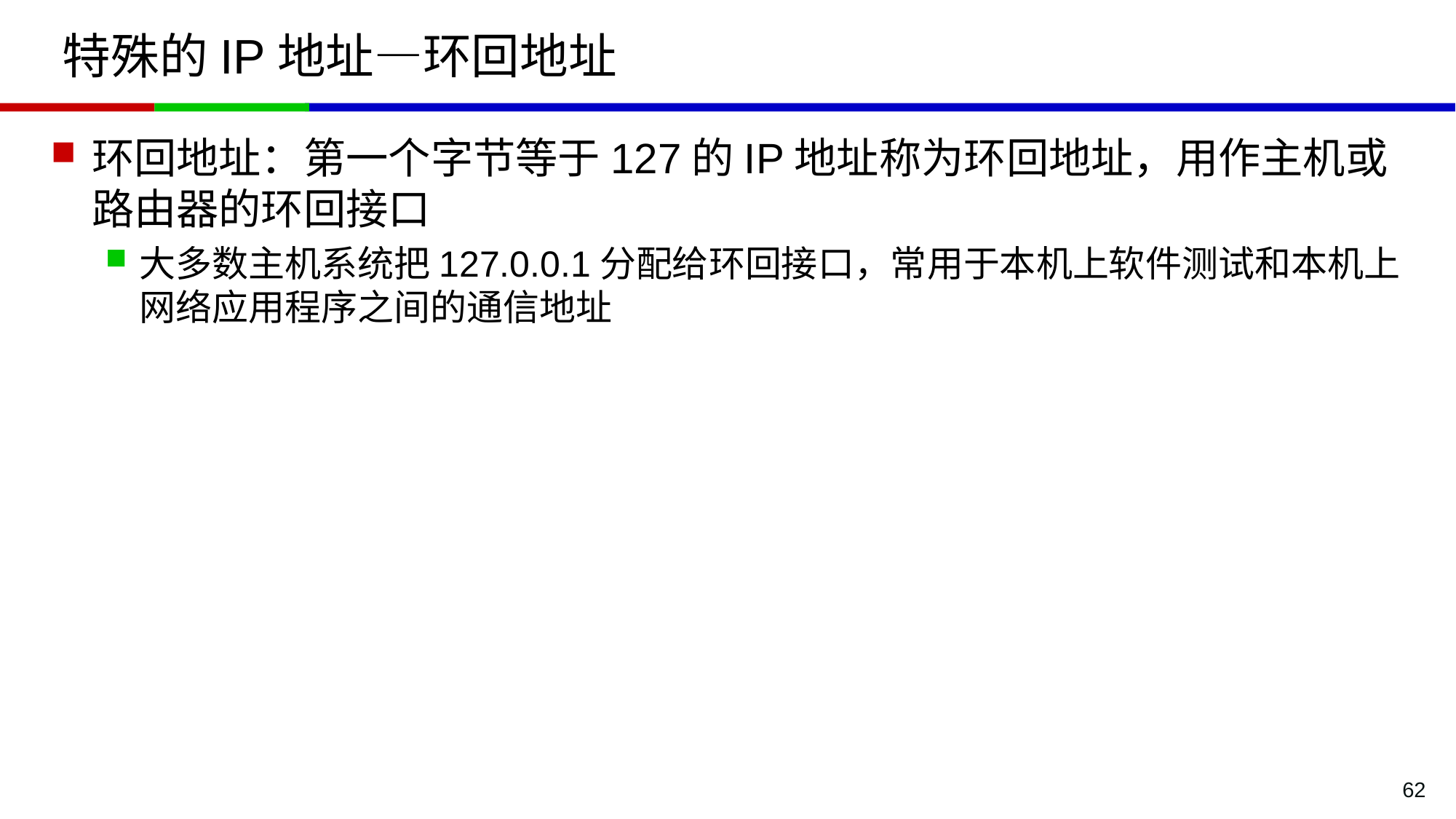

# 特殊的IP地址—环回地址
环回地址：第一个字节等于127的IP地址称为环回地址，用作主机或路由器的环回接口
大多数主机系统把127.0.0.1分配给环回接口，常用于本机上软件测试和本机上网络应用程序之间的通信地址
62